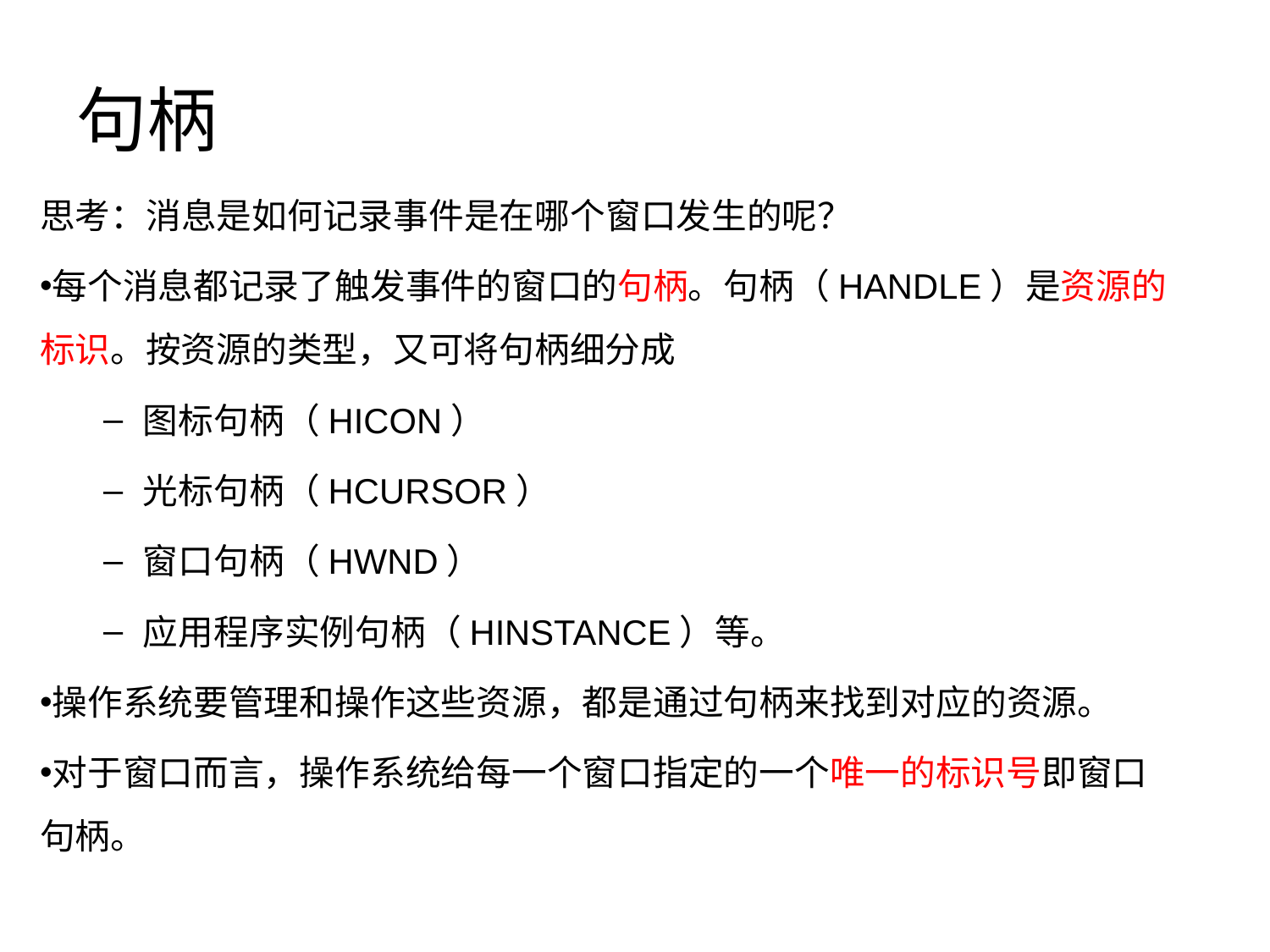

# 句柄
思考：消息是如何记录事件是在哪个窗口发生的呢？
每个消息都记录了触发事件的窗口的句柄。句柄（HANDLE）是资源的标识。按资源的类型，又可将句柄细分成
图标句柄（HICON）
光标句柄（HCURSOR）
窗口句柄（HWND）
应用程序实例句柄（HINSTANCE）等。
操作系统要管理和操作这些资源，都是通过句柄来找到对应的资源。
对于窗口而言，操作系统给每一个窗口指定的一个唯一的标识号即窗口句柄。
9